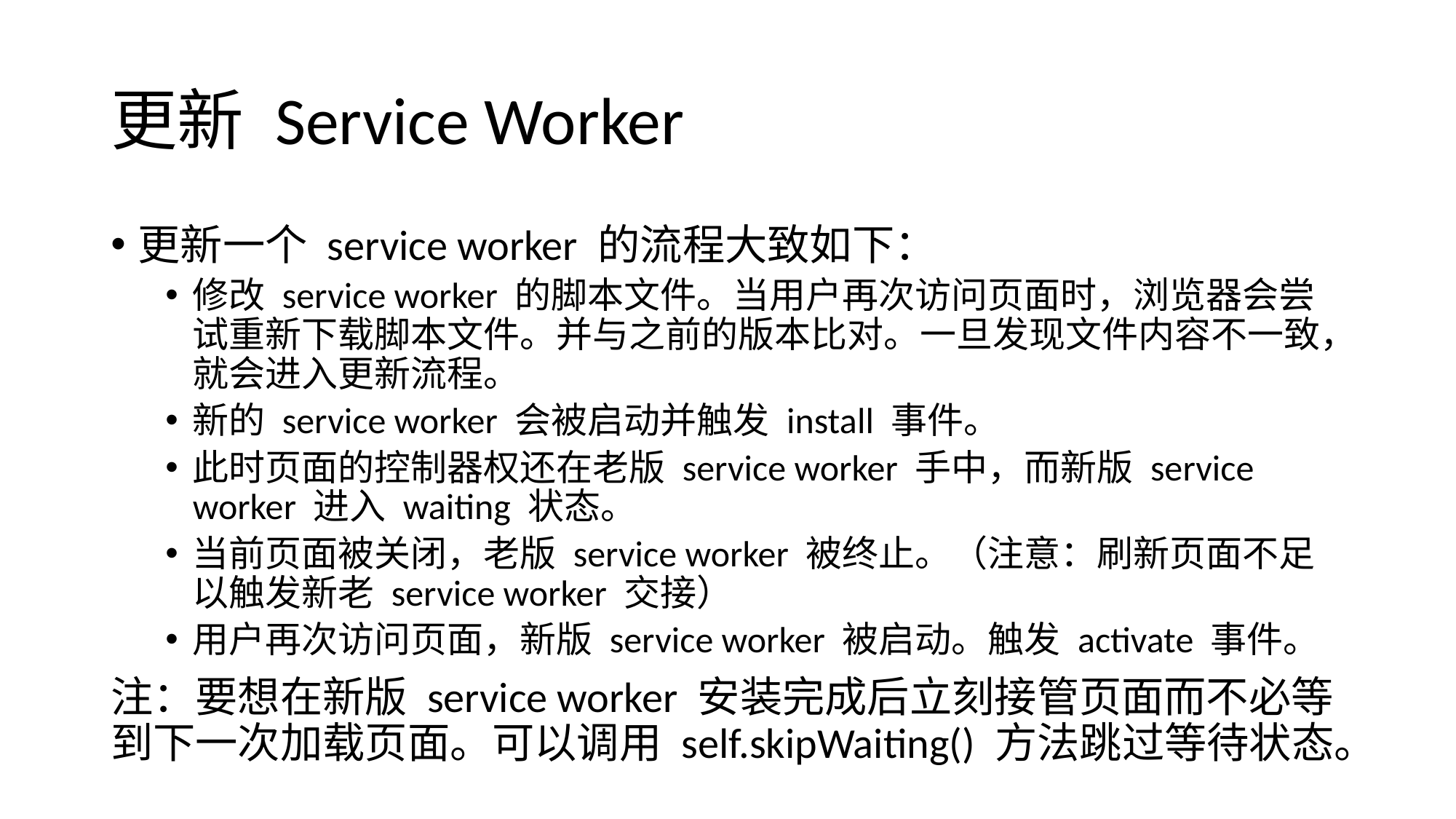

# 更新 Service Worker
更新一个 service worker 的流程大致如下：
修改 service worker 的脚本文件。当用户再次访问页面时，浏览器会尝试重新下载脚本文件。并与之前的版本比对。一旦发现文件内容不一致，就会进入更新流程。
新的 service worker 会被启动并触发 install 事件。
此时页面的控制器权还在老版 service worker 手中，而新版 service worker 进入 waiting 状态。
当前页面被关闭，老版 service worker 被终止。（注意：刷新页面不足以触发新老 service worker 交接）
用户再次访问页面，新版 service worker 被启动。触发 activate 事件。
注：要想在新版 service worker 安装完成后立刻接管页面而不必等到下一次加载页面。可以调用 self.skipWaiting() 方法跳过等待状态。